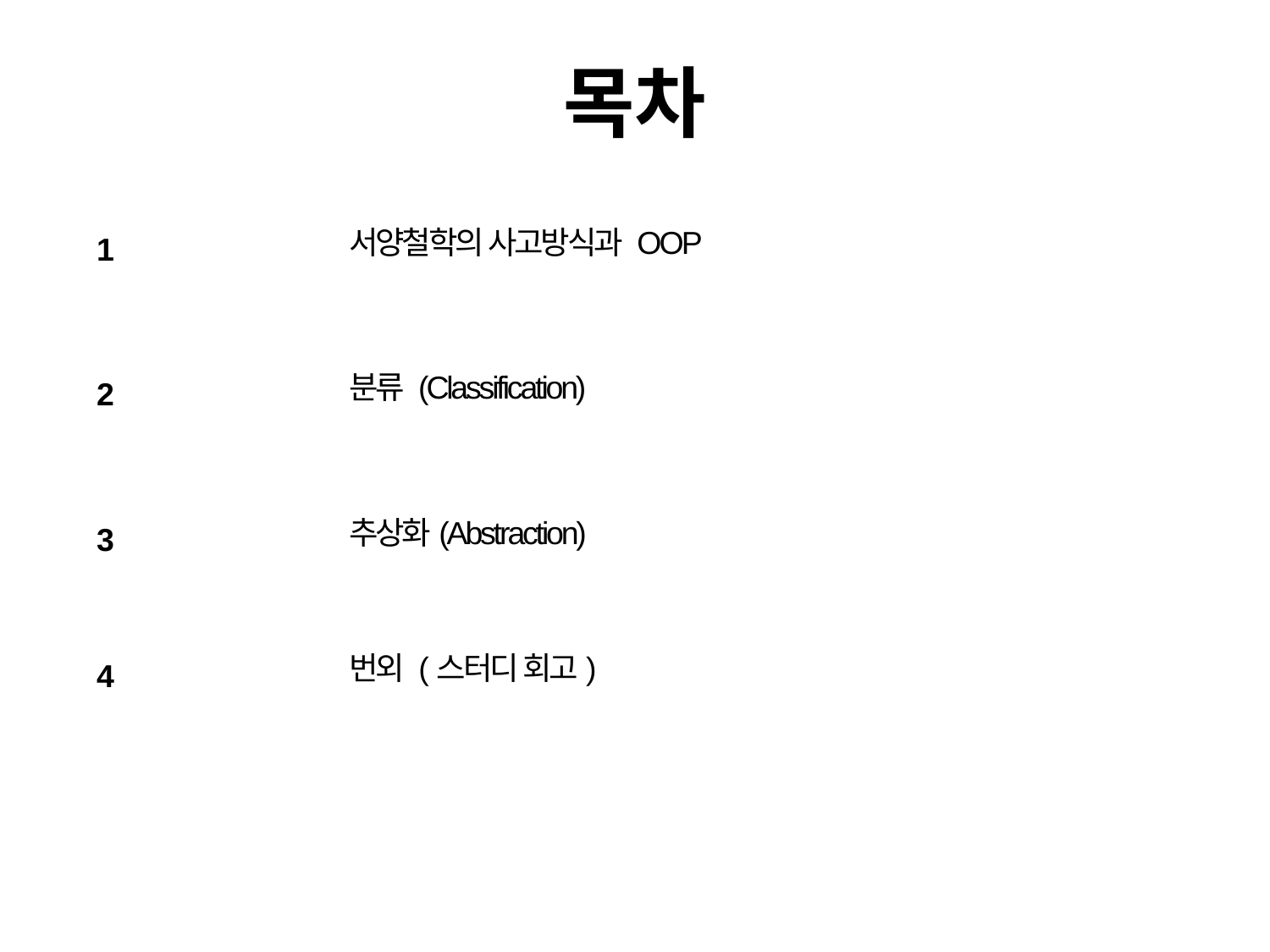

# 목차
서양철학의 사고방식과 OOP

1
분류 (Classification)

2
추상화(Abstraction)

3
번외 (스터디 회고)

4